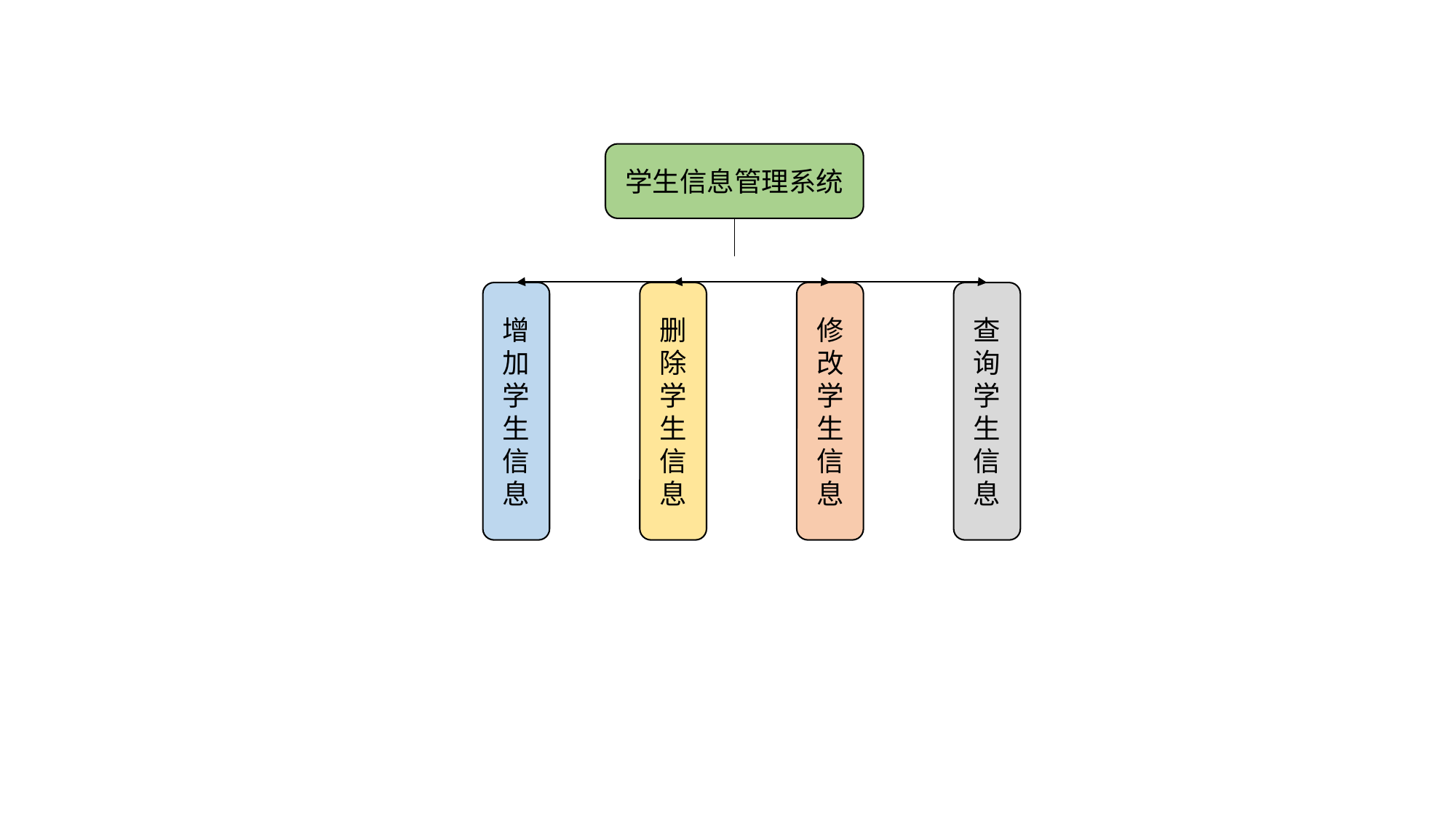

学生信息管理系统
增加学生信息
删除学生信息
修改学生信息
查询学生信息